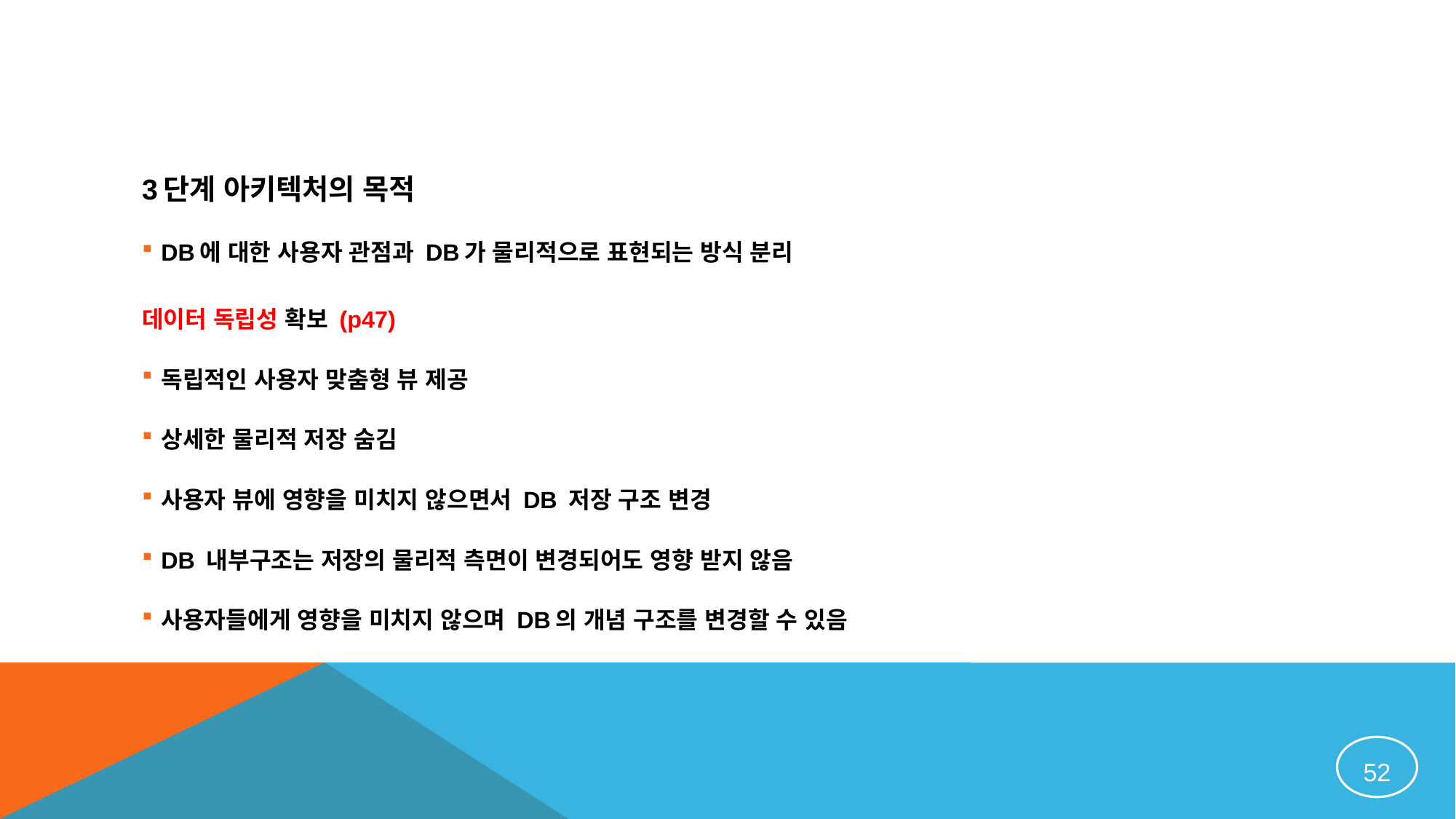

#
3단계 아키텍처의 목적
DB에 대한 사용자 관점과 DB가 물리적으로 표현되는 방식 분리
데이터 독립성 확보 (p47)
독립적인 사용자 맞춤형 뷰 제공
상세한 물리적 저장 숨김
사용자 뷰에 영향을 미치지 않으면서 DB 저장 구조 변경
DB 내부구조는 저장의 물리적 측면이 변경되어도 영향 받지 않음
사용자들에게 영향을 미치지 않으며 DB의 개념 구조를 변경할 수 있음
52